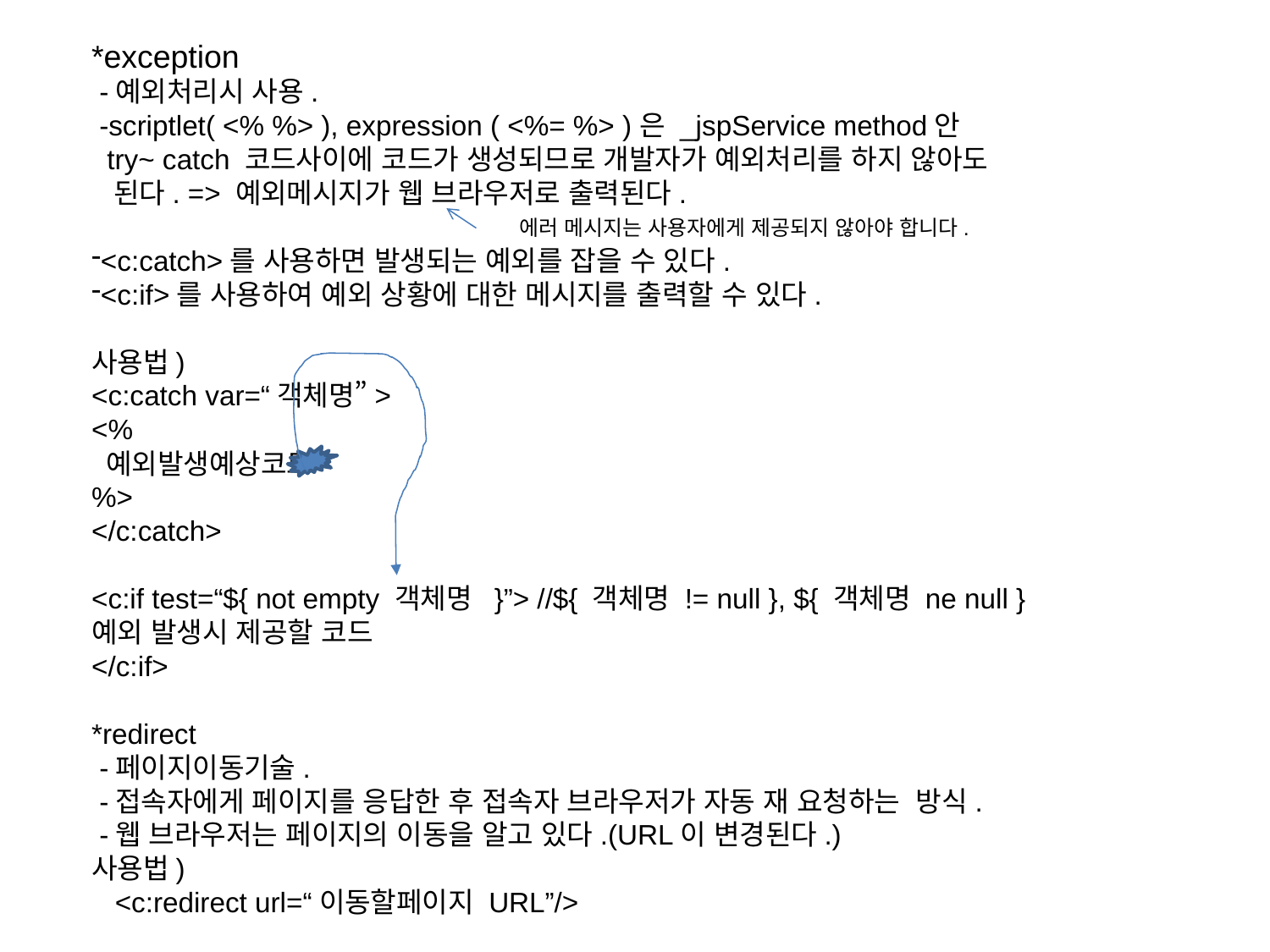

*exception
 -예외처리시 사용.
 -scriptlet( <% %> ), expression ( <%= %> )은 _jspService method안
  try~ catch 코드사이에 코드가 생성되므로 개발자가 예외처리를 하지 않아도
  된다. => 예외메시지가 웹 브라우저로 출력된다.

<c:catch>를 사용하면 발생되는 예외를 잡을 수 있다.
<c:if>를 사용하여 예외 상황에 대한 메시지를 출력할 수 있다.

사용법)
<c:catch var=“객체명”>
<%
 예외발생예상코드
%>
</c:catch>

<c:if test=“${ not empty 객체명  }”> //${ 객체명 != null }, ${ 객체명 ne null }
예외 발생시 제공할 코드
</c:if>

*redirect
 -페이지이동기술.
 -접속자에게 페이지를 응답한 후 접속자 브라우저가 자동 재 요청하는  방식.
 -웹 브라우저는 페이지의 이동을 알고 있다.(URL이 변경된다.)
사용법)
   <c:redirect url=“이동할페이지 URL”/>

에러 메시지는 사용자에게 제공되지 않아야 합니다.